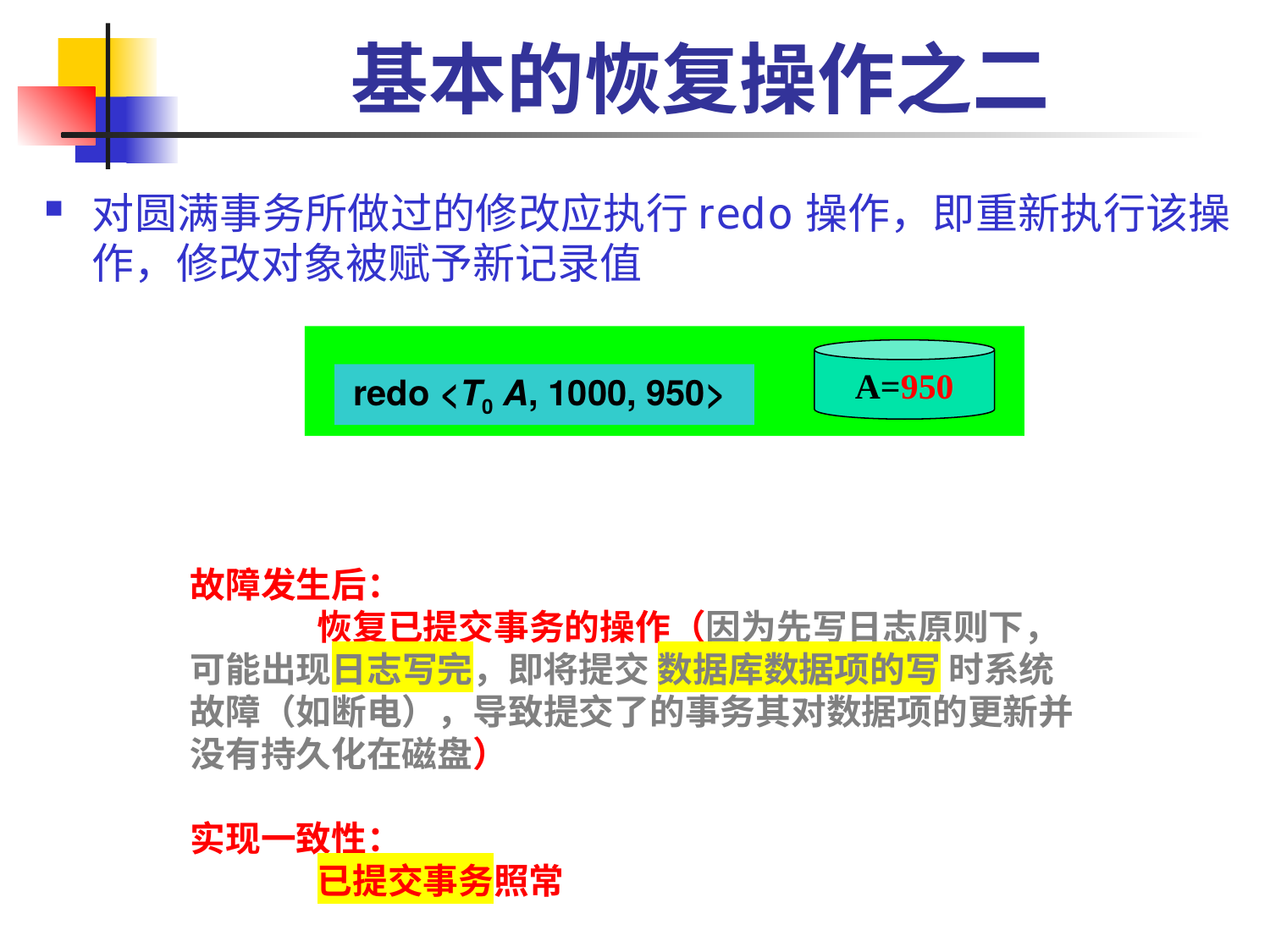

# 基本的恢复操作之二
对圆满事务所做过的修改应执行redo操作，即重新执行该操作，修改对象被赋予新记录值

A=950
redo <T0 A, 1000, 950>
故障发生后：
	恢复已提交事务的操作（因为先写日志原则下，可能出现日志写完，即将提交 数据库数据项的写 时系统故障（如断电），导致提交了的事务其对数据项的更新并没有持久化在磁盘）

实现一致性：
	已提交事务照常